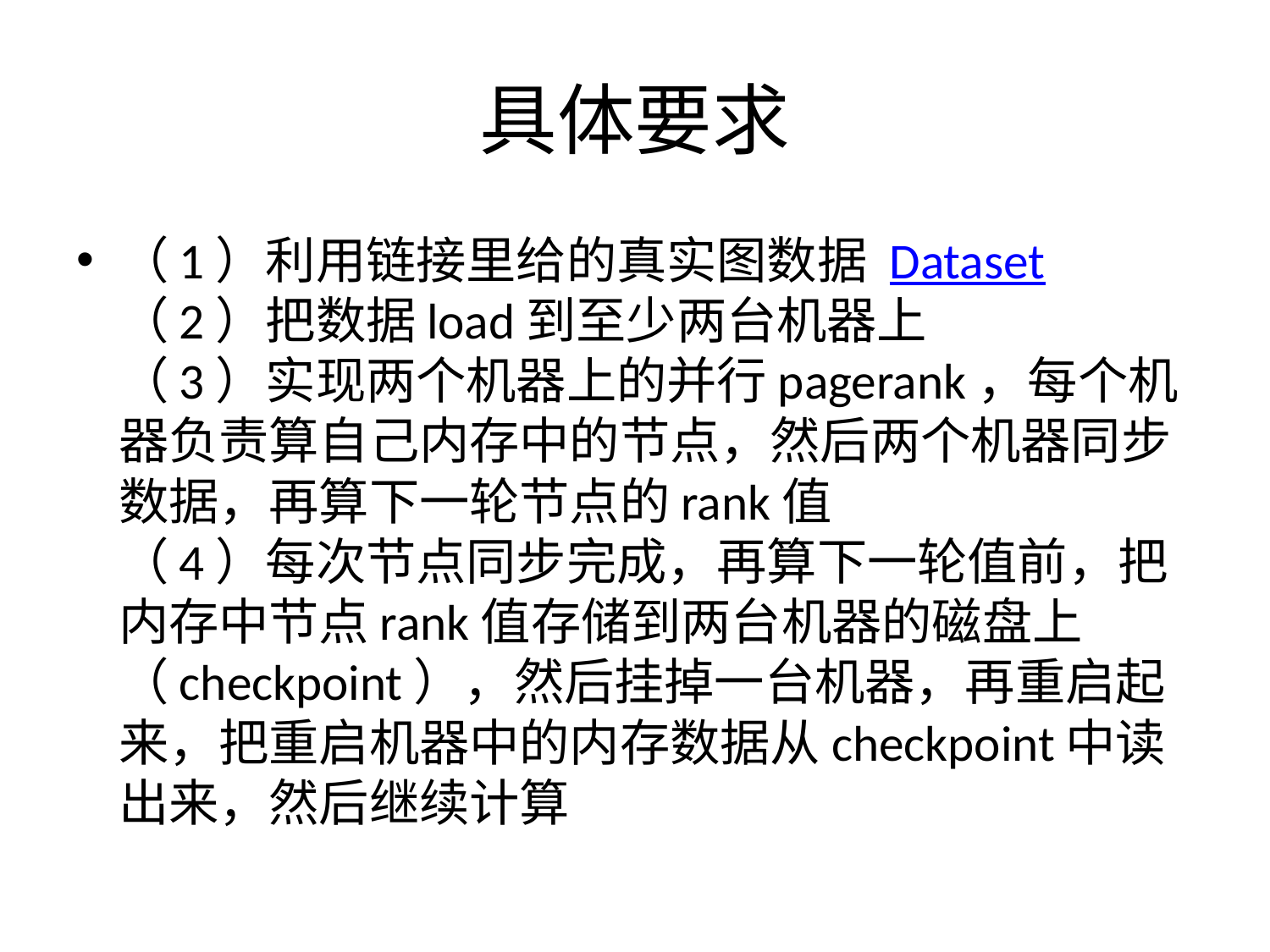

# 具体要求
（1）利用链接里给的真实图数据 Dataset 
（2）把数据load到至少两台机器上
（3）实现两个机器上的并行pagerank，每个机器负责算自己内存中的节点，然后两个机器同步数据，再算下一轮节点的rank值
（4）每次节点同步完成，再算下一轮值前，把内存中节点rank值存储到两台机器的磁盘上（checkpoint），然后挂掉一台机器，再重启起来，把重启机器中的内存数据从checkpoint中读出来，然后继续计算